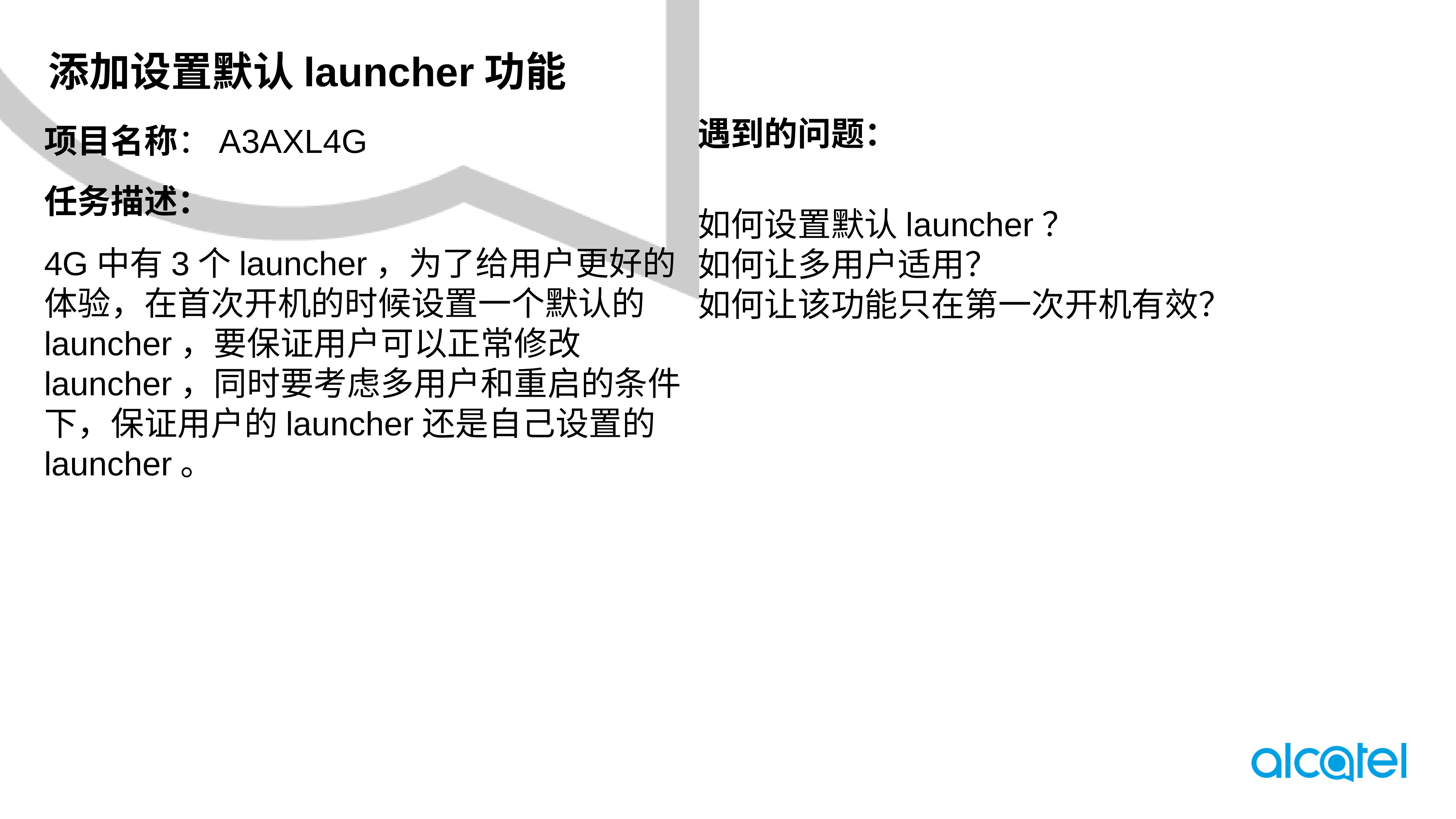

添加设置默认launcher功能
遇到的问题：
项目名称：A3AXL4G
任务描述：
如何设置默认launcher？
如何让多用户适用？
如何让该功能只在第一次开机有效？
4G中有3个launcher，为了给用户更好的体验，在首次开机的时候设置一个默认的launcher，要保证用户可以正常修改launcher，同时要考虑多用户和重启的条件下，保证用户的launcher还是自己设置的launcher。